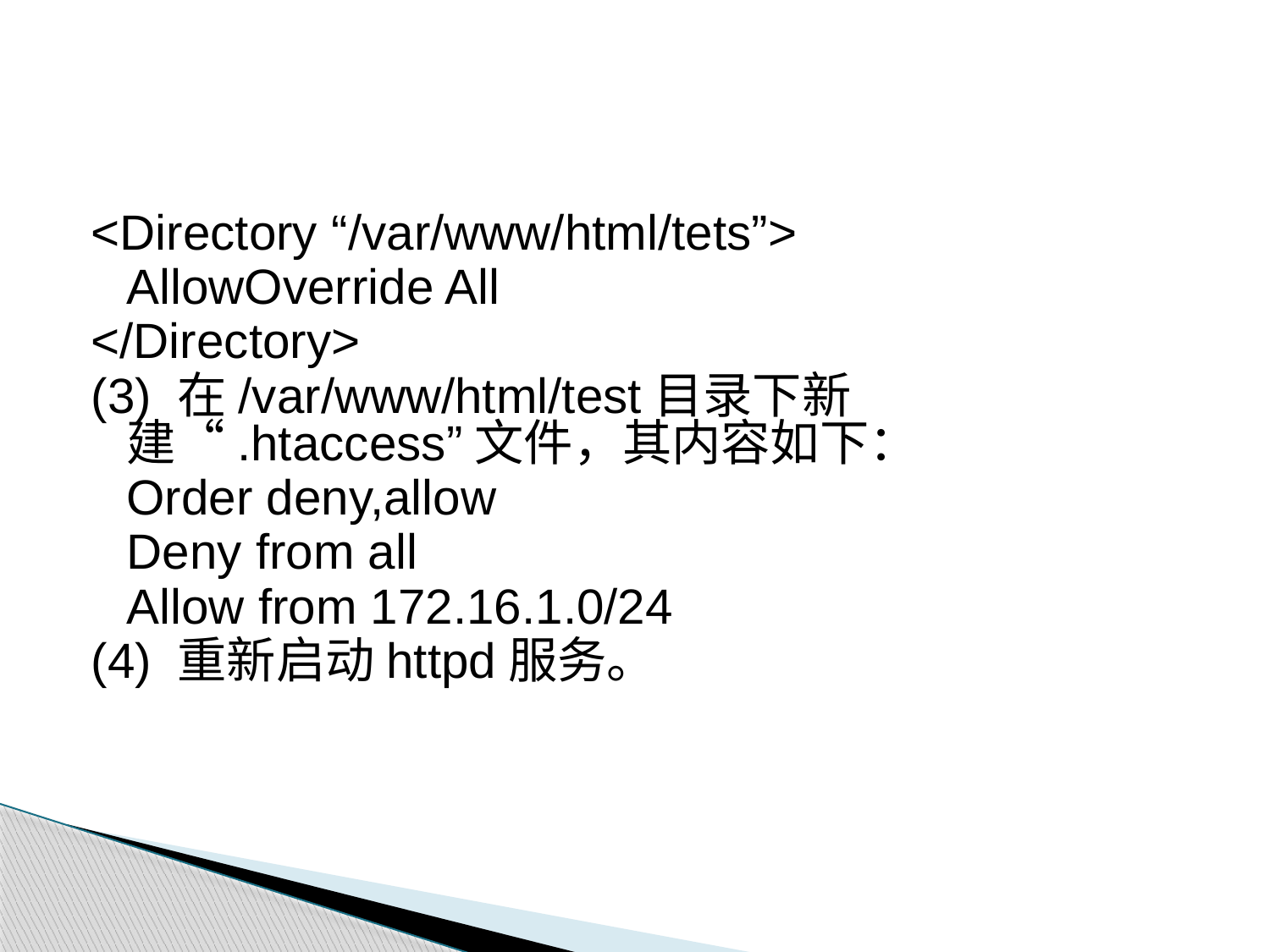

#
<Directory “/var/www/html/tets”>
	AllowOverride All
</Directory>
(3) 在/var/www/html/test目录下新建“.htaccess”文件，其内容如下：
	Order deny,allow
	Deny from all
	Allow from 172.16.1.0/24
(4) 重新启动httpd服务。